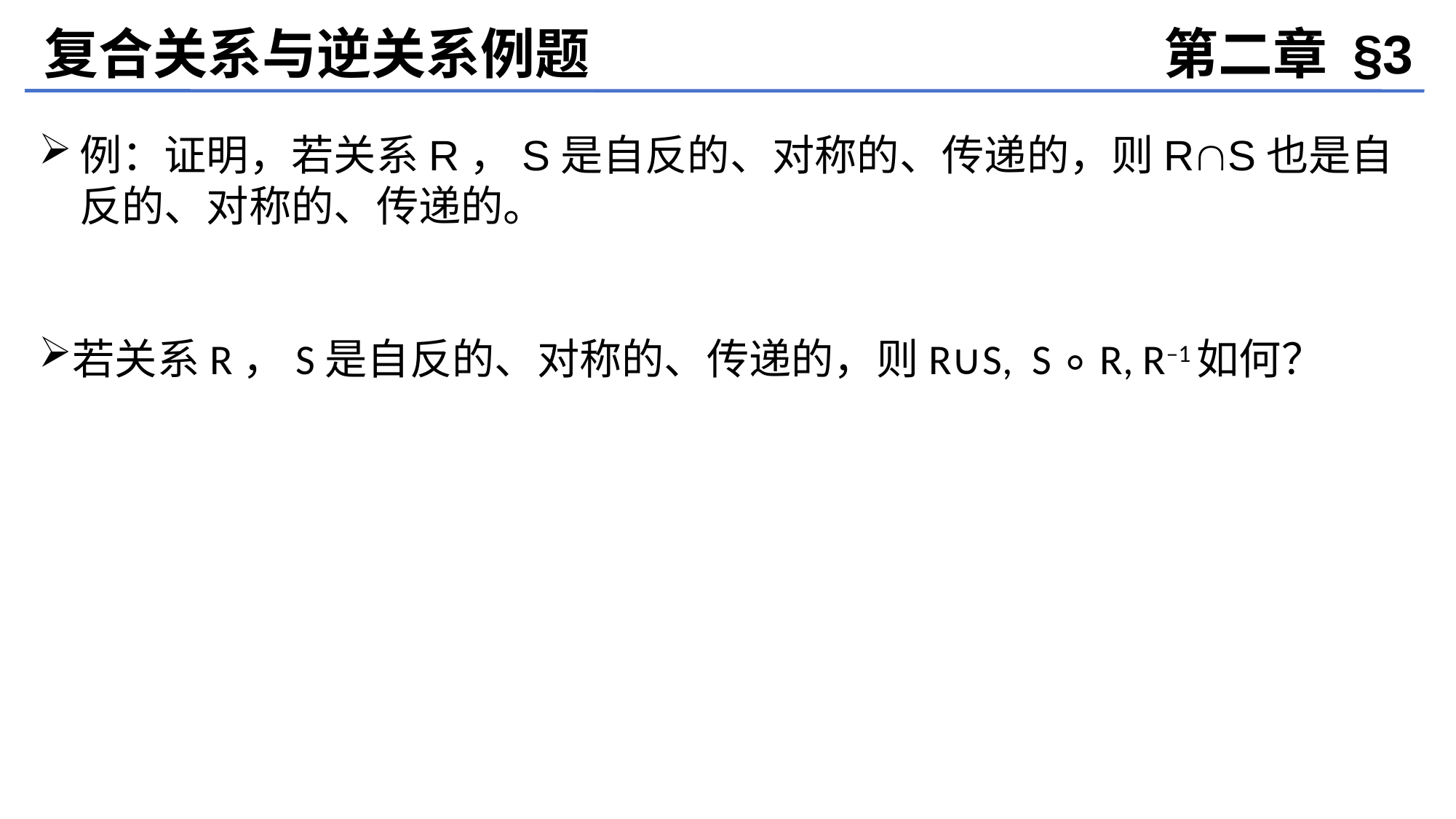

复合关系与逆关系例题
第二章 §3
例：证明，若关系R，S是自反的、对称的、传递的，则R∩S也是自反的、对称的、传递的。

若关系R，S是自反的、对称的、传递的，则R∪S,  S ∘ R, R–1如何？